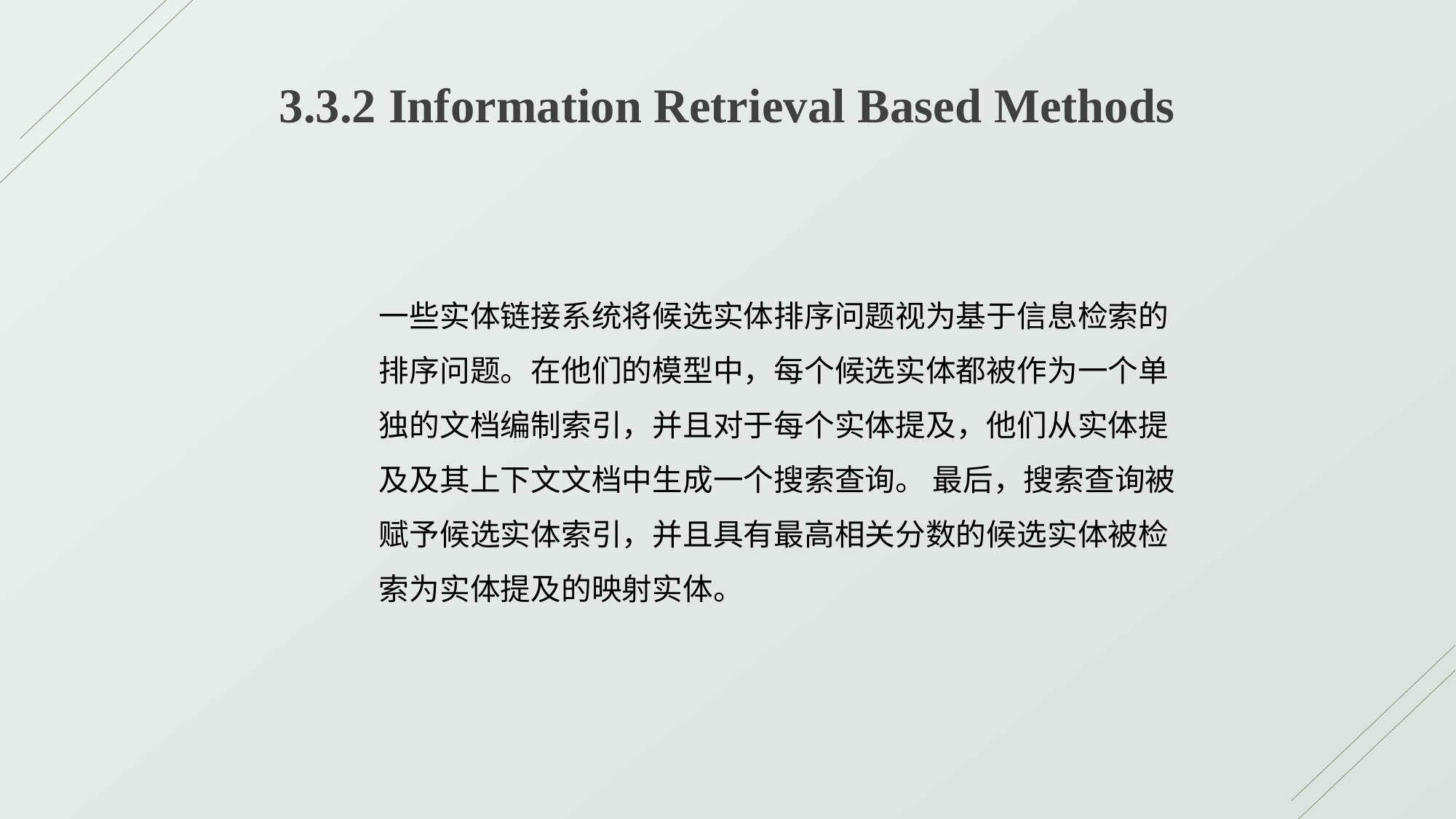

3.3.2 Information Retrieval Based Methods

一些实体链接系统将候选实体排序问题视为基于信息检索的排序问题。在他们的模型中，每个候选实体都被作为一个单独的文档编制索引，并且对于每个实体提及，他们从实体提及及其上下文文档中生成一个搜索查询。 最后，搜索查询被赋予候选实体索引，并且具有最高相关分数的候选实体被检索为实体提及的映射实体。